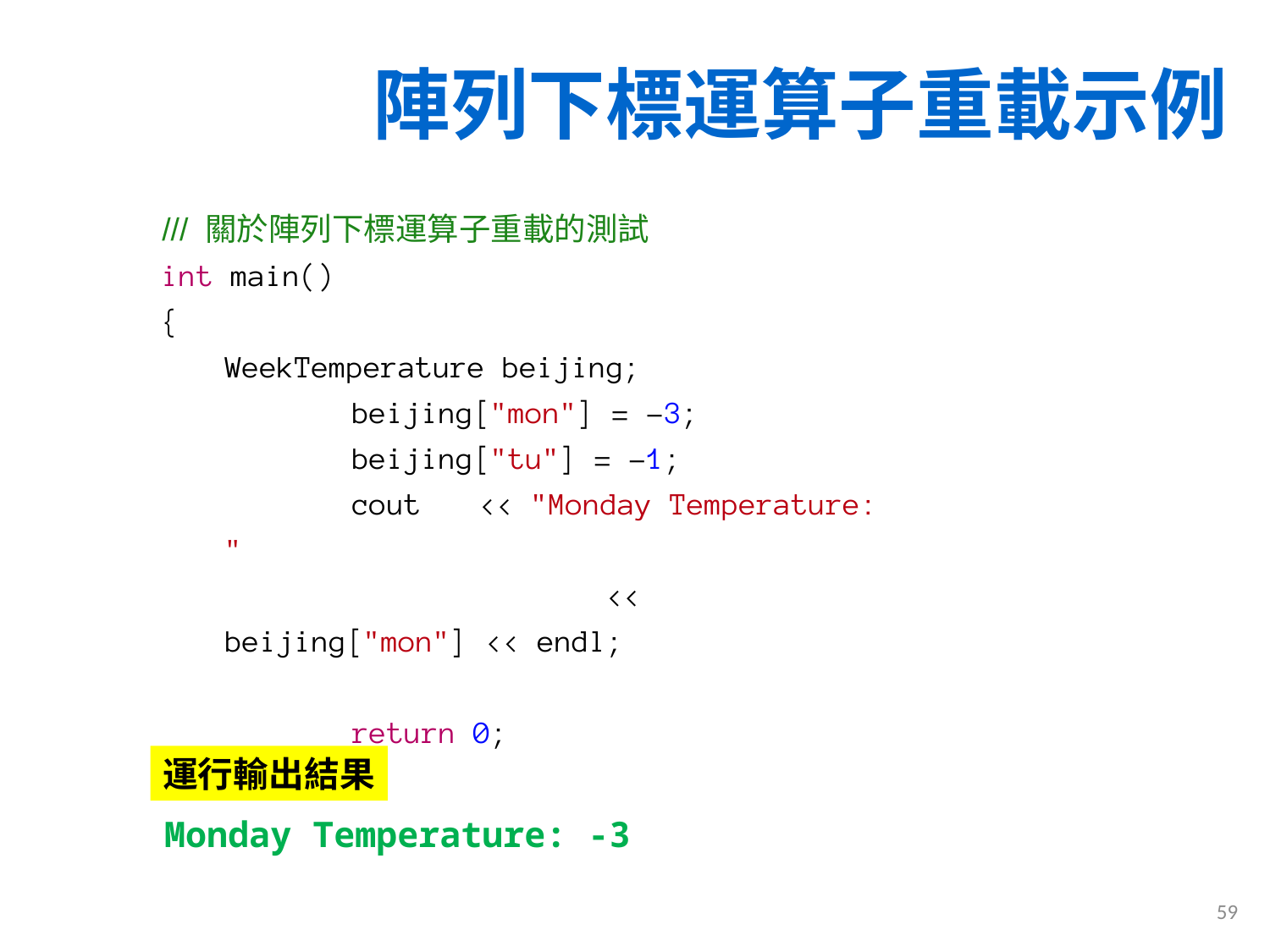

# 陣列下標運算子重載示例
/// 關於陣列下標運算子重載的測試
int main()
{
WeekTemperature beijing;
	beijing["mon"] = -3;
	beijing["tu"] = -1;
  	cout 	<< "Monday Temperature: "
			<< beijing["mon"] << endl;

	return 0;
}
運行輸出結果
Monday Temperature: -3
59